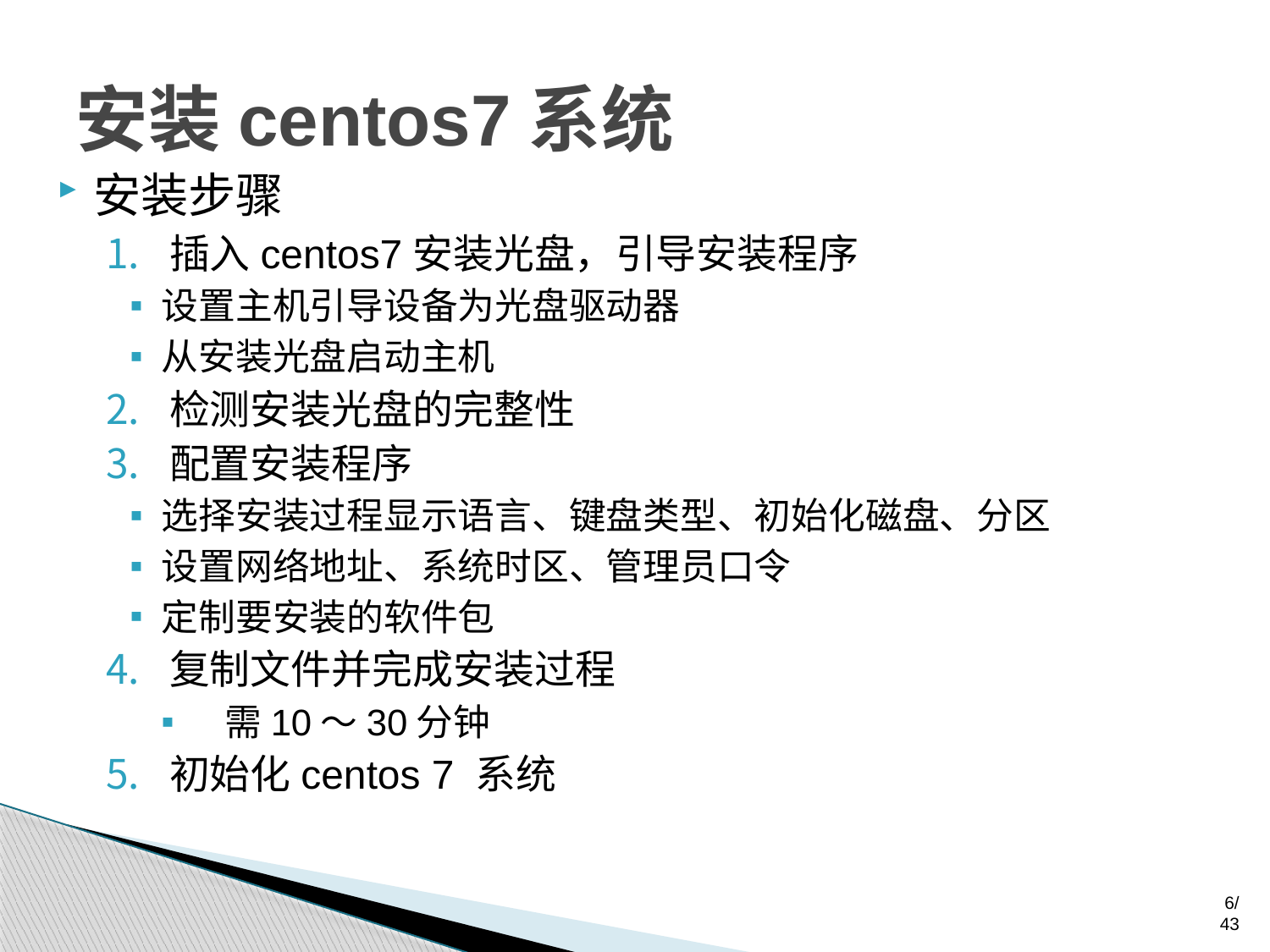

# 安装centos7系统
安装步骤
插入centos7安装光盘，引导安装程序
设置主机引导设备为光盘驱动器
从安装光盘启动主机
检测安装光盘的完整性
配置安装程序
选择安装过程显示语言、键盘类型、初始化磁盘、分区
设置网络地址、系统时区、管理员口令
定制要安装的软件包
复制文件并完成安装过程
需10～30分钟
初始化centos 7 系统

6/43